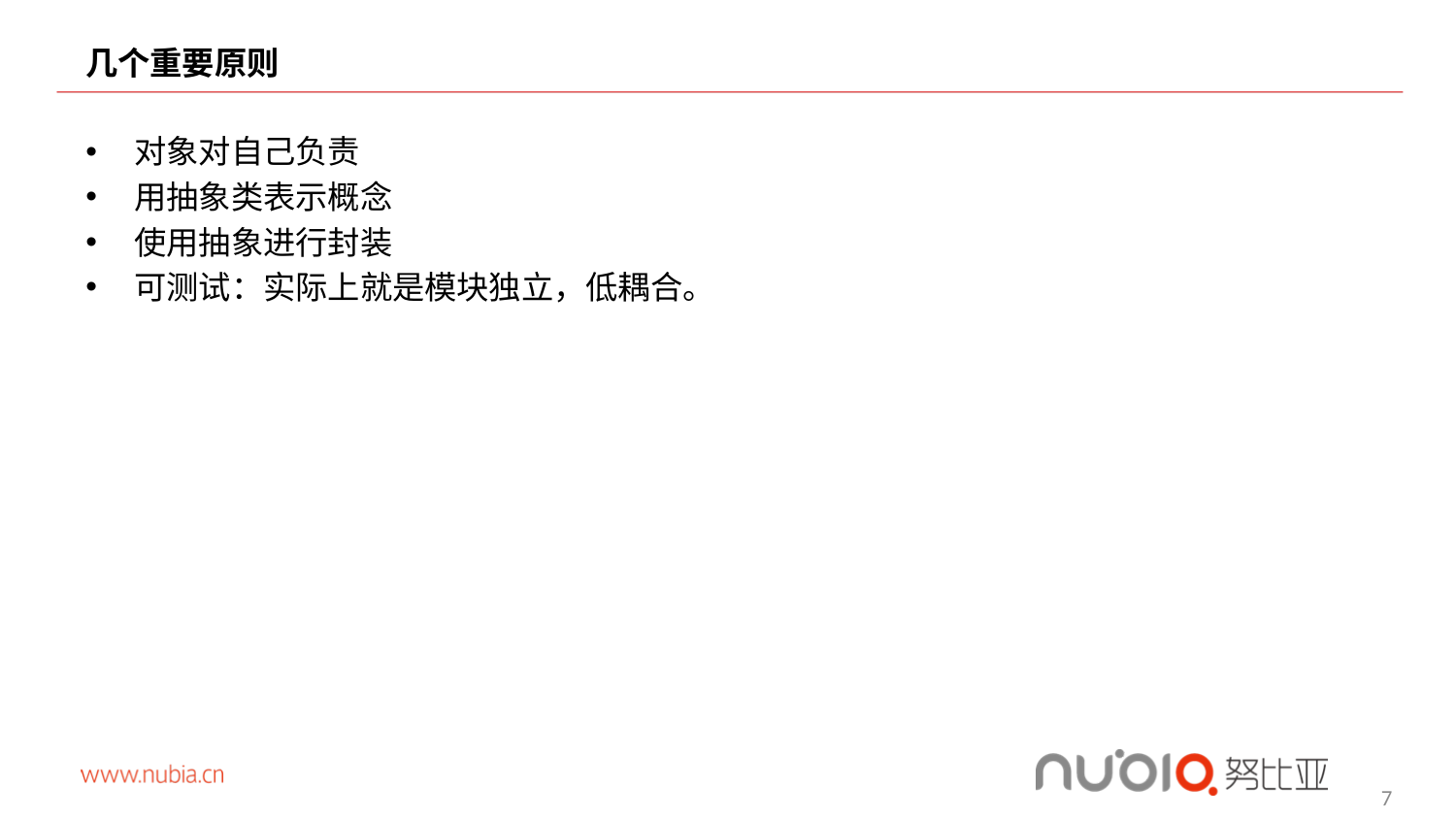

# 几个重要原则
对象对自己负责
用抽象类表示概念
使用抽象进行封装
可测试：实际上就是模块独立，低耦合。
7